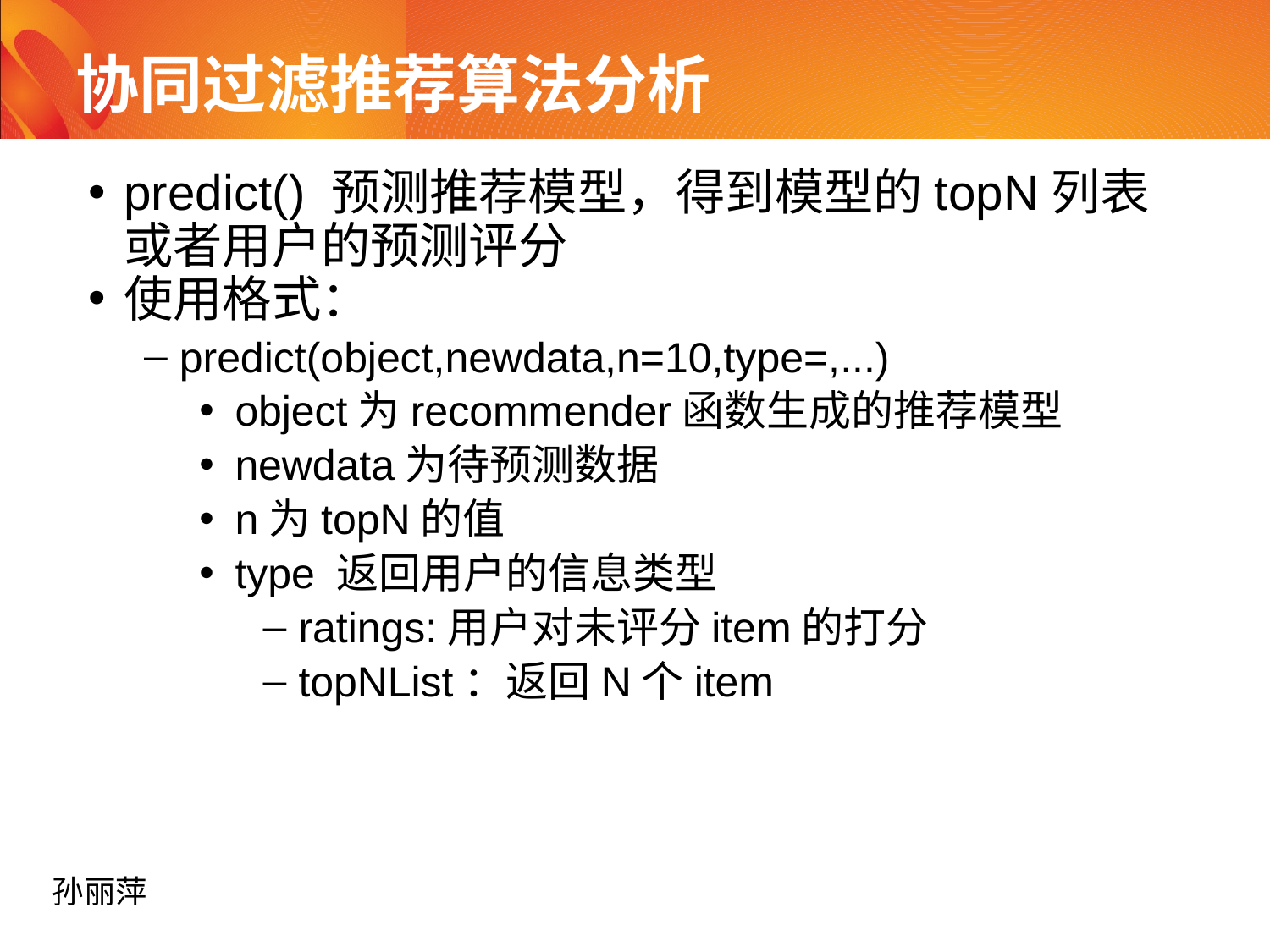

# 协同过滤推荐算法分析
predict() 预测推荐模型，得到模型的topN列表或者用户的预测评分
使用格式：
predict(object,newdata,n=10,type=,...)
object为recommender函数生成的推荐模型
newdata为待预测数据
n为topN的值
type 返回用户的信息类型
ratings:用户对未评分item的打分
topNList：返回N个item

35